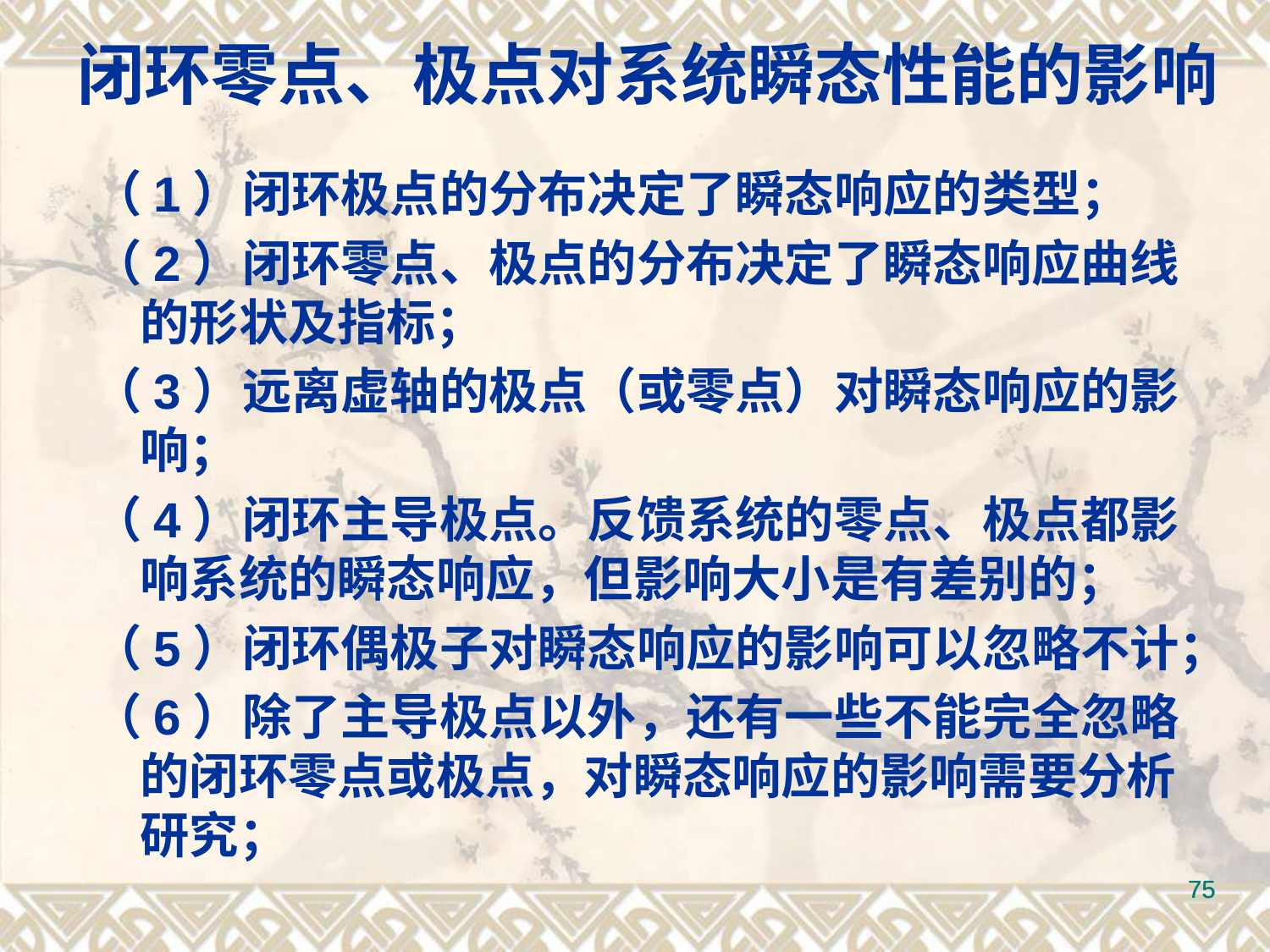

闭环零点、极点对系统瞬态性能的影响
（1）闭环极点的分布决定了瞬态响应的类型；
（2）闭环零点、极点的分布决定了瞬态响应曲线的形状及指标；
（3）远离虚轴的极点（或零点）对瞬态响应的影响；
（4）闭环主导极点。反馈系统的零点、极点都影响系统的瞬态响应，但影响大小是有差别的；
（5）闭环偶极子对瞬态响应的影响可以忽略不计；
（6）除了主导极点以外，还有一些不能完全忽略的闭环零点或极点，对瞬态响应的影响需要分析研究；
75
75